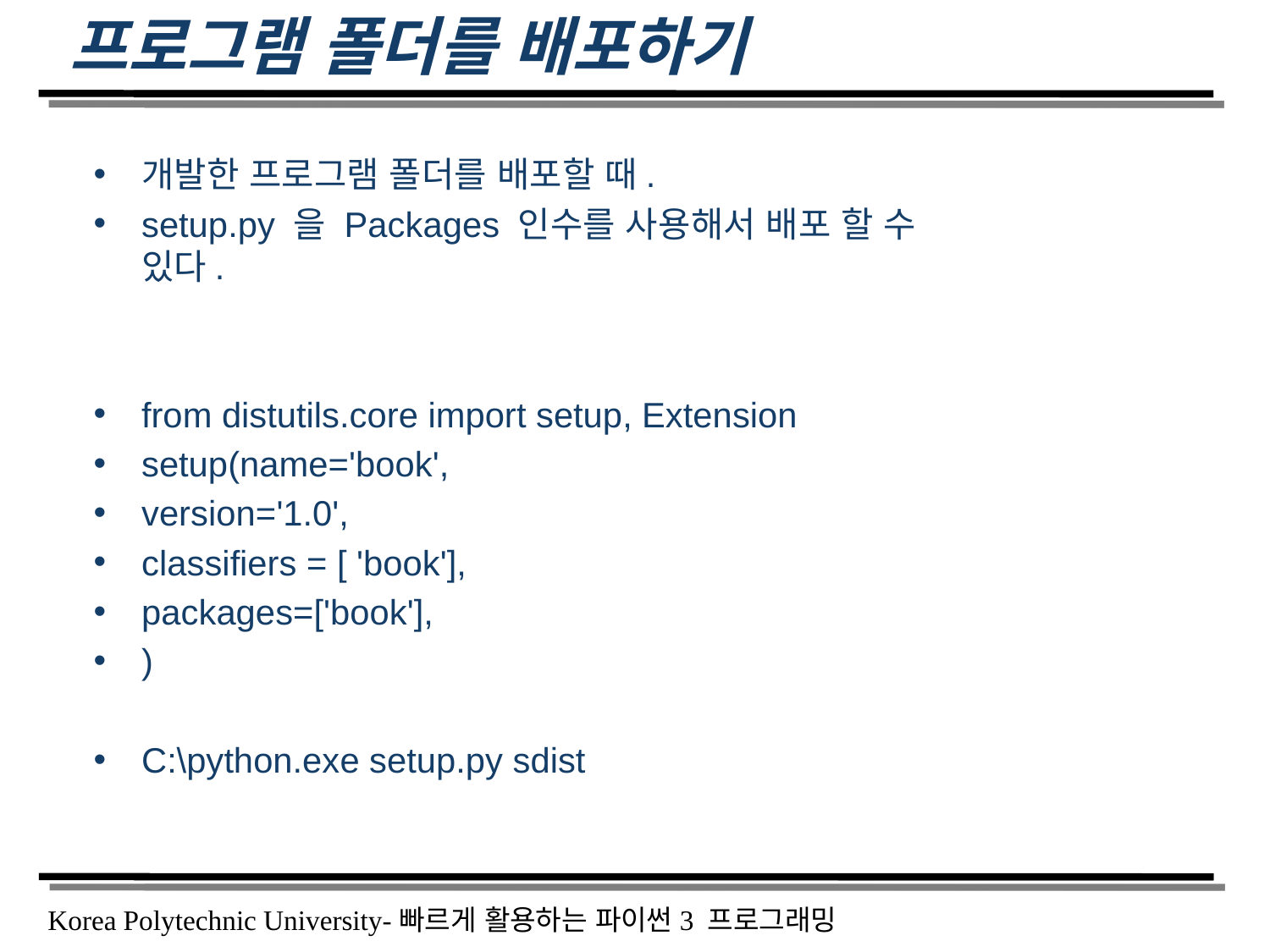

# 프로그램 폴더를 배포하기
개발한 프로그램 폴더를 배포할 때.
setup.py 을 Packages 인수를 사용해서 배포 할 수 있다.

from distutils.core import setup, Extension
setup(name='book',
version='1.0',
classifiers = [ 'book'],
packages=['book'],
)

C:\python.exe setup.py sdist